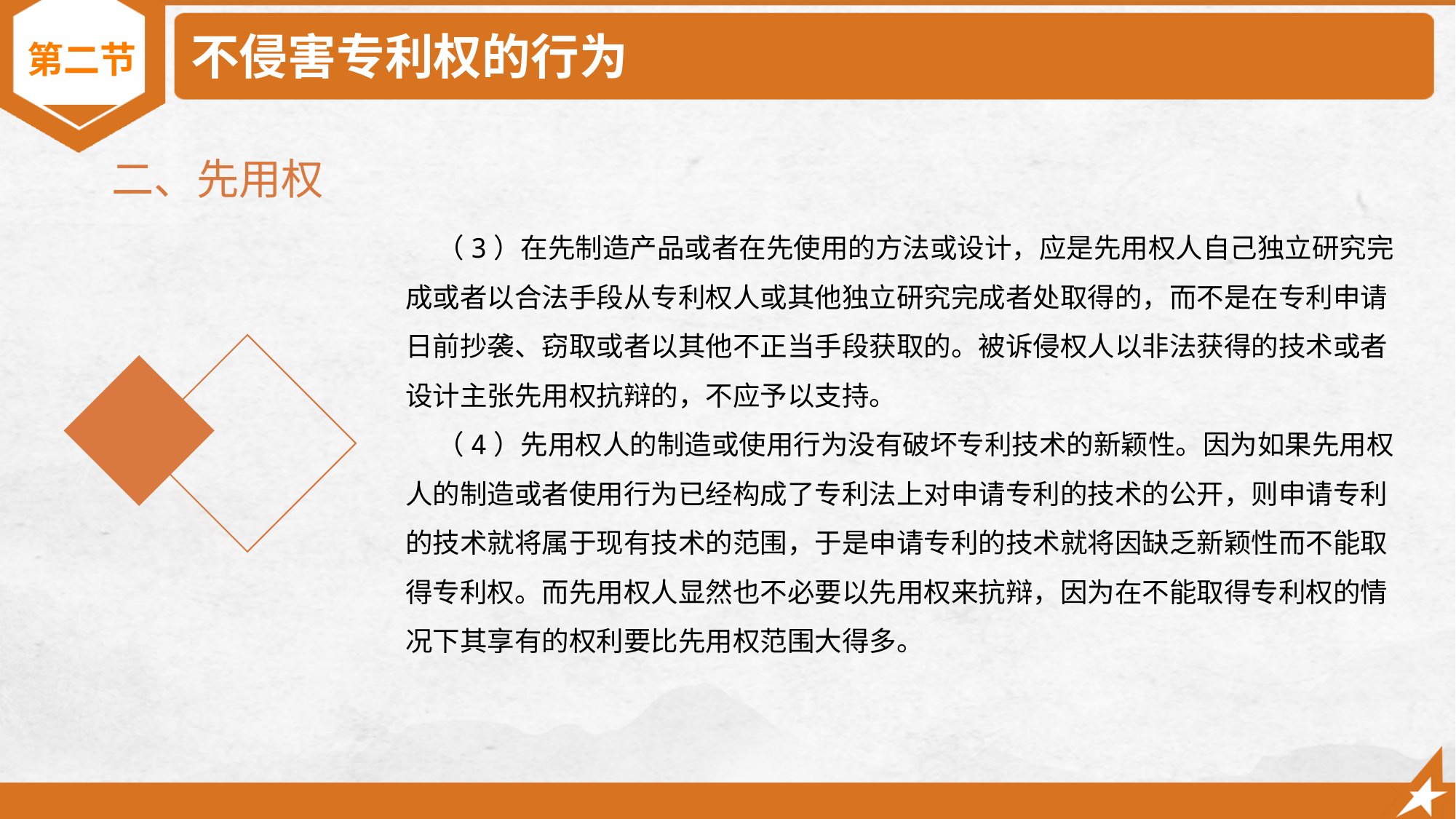

# 不侵害专利权的行为
第二节
二、先用权
    （3）在先制造产品或者在先使用的方法或设计，应是先用权人自己独立研究完成或者以合法手段从专利权人或其他独立研究完成者处取得的，而不是在专利申请日前抄袭、窃取或者以其他不正当手段获取的。被诉侵权人以非法获得的技术或者设计主张先用权抗辩的，不应予以支持。
    （4）先用权人的制造或使用行为没有破坏专利技术的新颖性。因为如果先用权人的制造或者使用行为已经构成了专利法上对申请专利的技术的公开，则申请专利的技术就将属于现有技术的范围，于是申请专利的技术就将因缺乏新颖性而不能取得专利权。而先用权人显然也不必要以先用权来抗辩，因为在不能取得专利权的情况下其享有的权利要比先用权范围大得多。